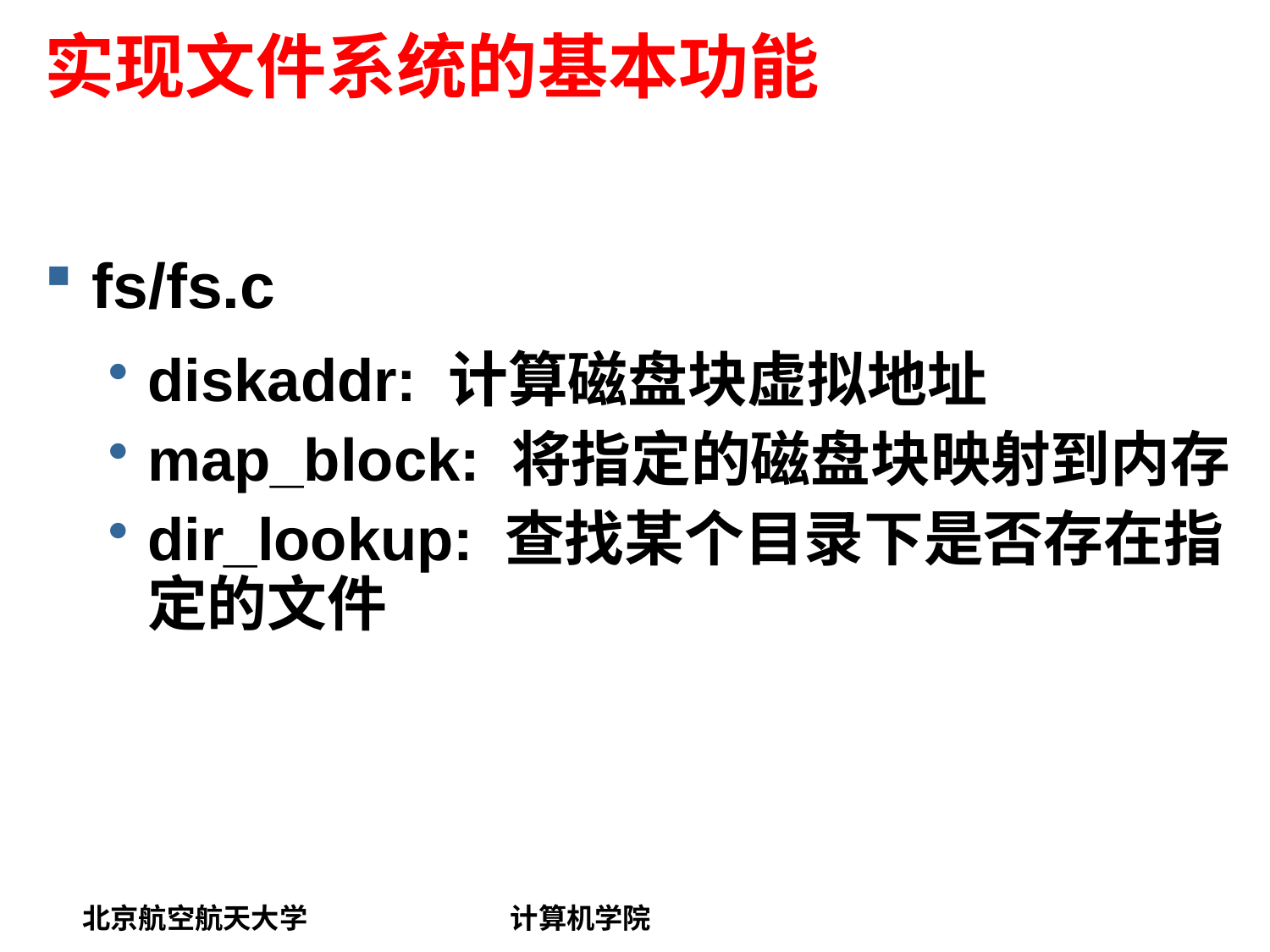

# 实现文件系统的基本功能
fs/fs.c
diskaddr: 计算磁盘块虚拟地址
map_block: 将指定的磁盘块映射到内存
dir_lookup: 查找某个目录下是否存在指定的文件